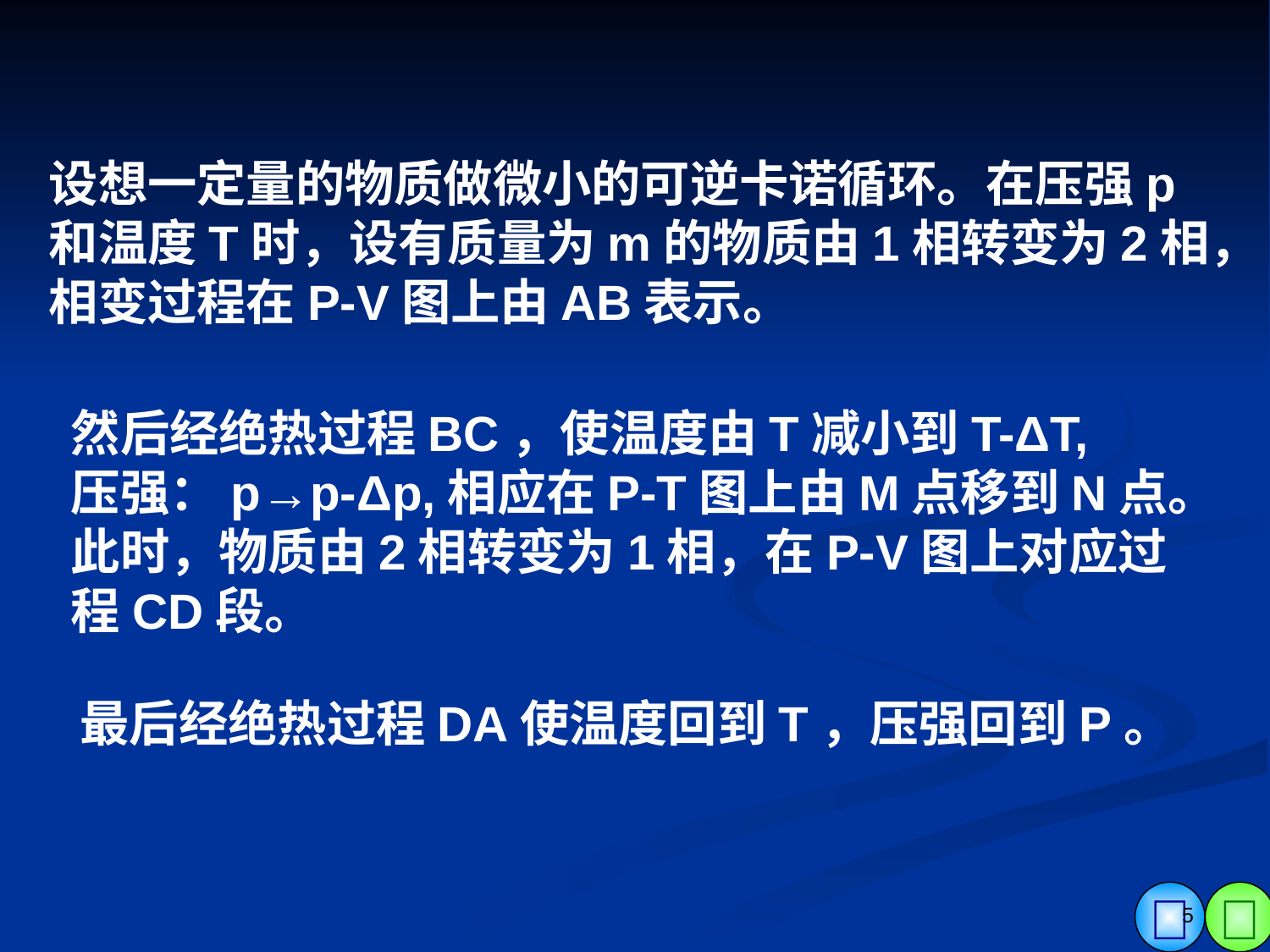

设想一定量的物质做微小的可逆卡诺循环。在压强p
和温度T时，设有质量为m的物质由1相转变为2相，
相变过程在P-V图上由AB表示。
然后经绝热过程BC，使温度由T减小到T-ΔT,
压强：p→p-Δp,相应在P-T图上由M点移到N点。
此时，物质由2相转变为1相，在P-V图上对应过
程CD段。
最后经绝热过程DA使温度回到T，压强回到P。
5